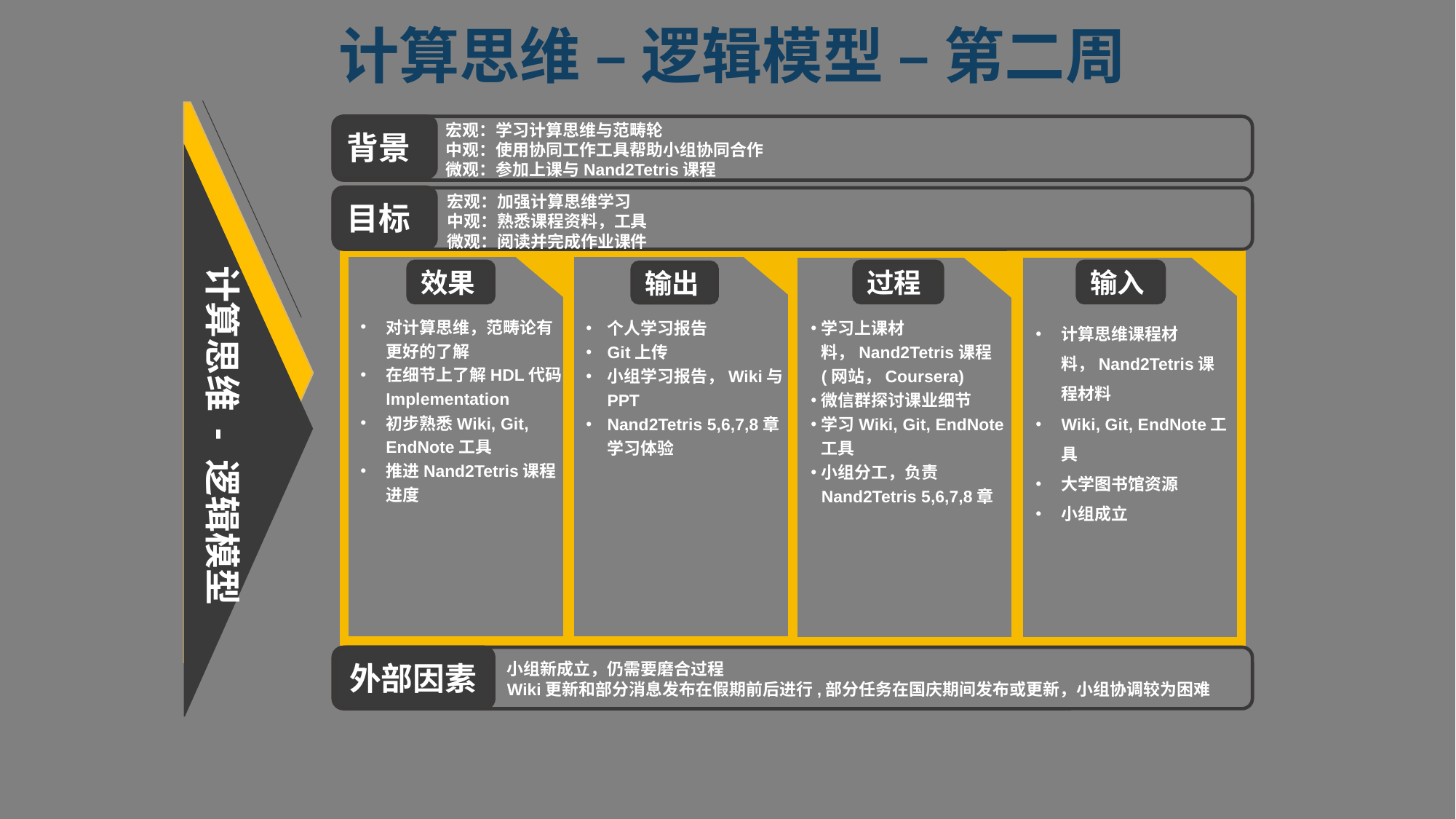

计算思维 – 逻辑模型 – 第二周

宏观：学习计算思维与范畴轮
中观：使用协同工作工具帮助小组协同合作
微观：参加上课与Nand2Tetris课程

背景
目标

外部因素
宏观：加强计算思维学习
中观：熟悉课程资料，工具
微观：阅读并完成作业课件
计算思维 - 逻辑模型
效果
过程
输入
输出
对计算思维，范畴论有更好的了解
在细节上了解HDL代码Implementation
初步熟悉Wiki, Git, EndNote工具
推进Nand2Tetris课程进度
计算思维课程材料，Nand2Tetris课程材料
Wiki, Git, EndNote工具
大学图书馆资源
小组成立

个人学习报告
Git上传
小组学习报告，Wiki与PPT
Nand2Tetris 5,6,7,8章学习体验
学习上课材料，Nand2Tetris课程(网站，Coursera)
微信群探讨课业细节
学习Wiki, Git, EndNote工具
小组分工，负责Nand2Tetris 5,6,7,8章
小组新成立，仍需要磨合过程
Wiki更新和部分消息发布在假期前后进行,部分任务在国庆期间发布或更新，小组协调较为困难